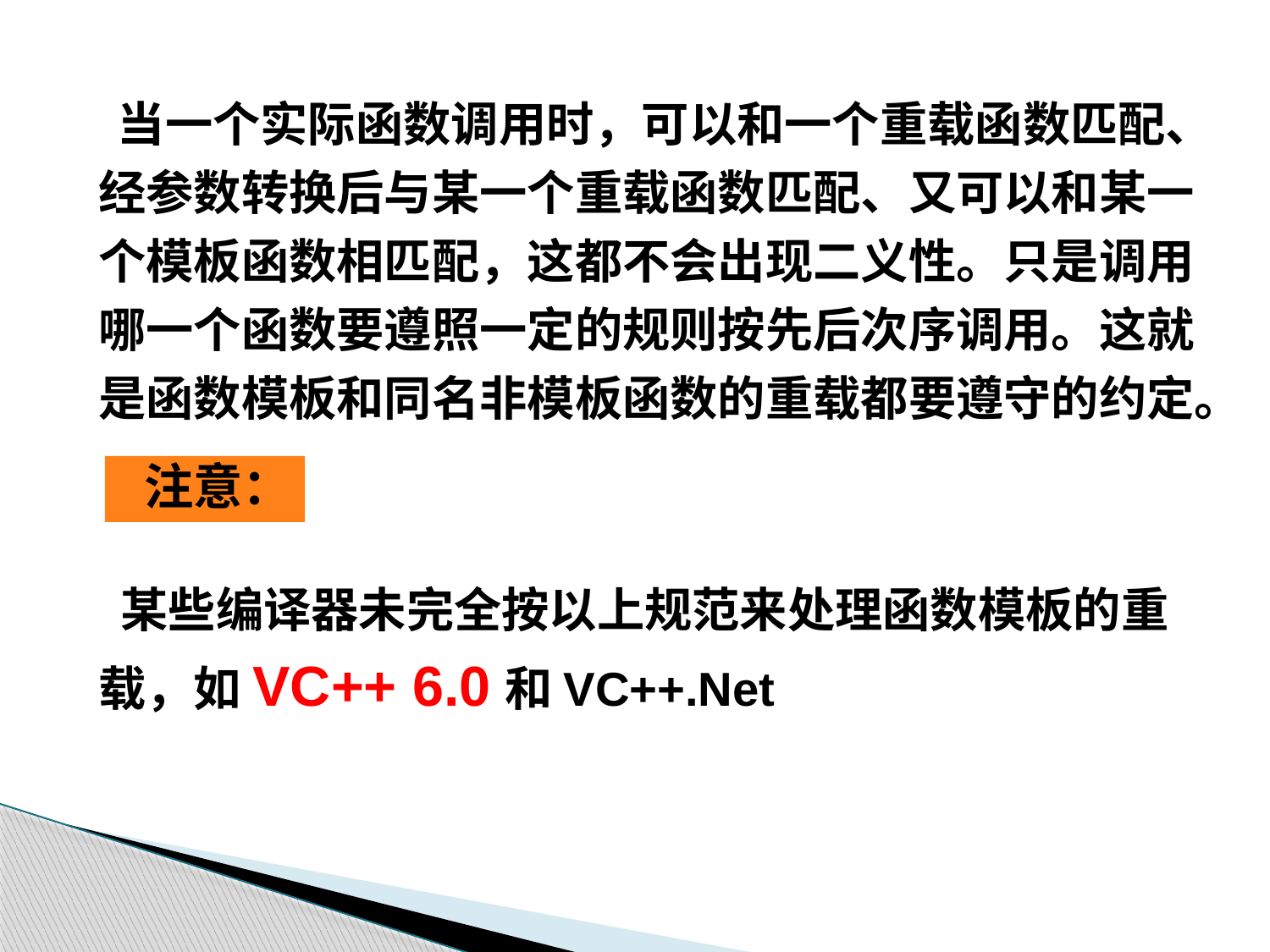

当一个实际函数调用时，可以和一个重载函数匹配、经参数转换后与某一个重载函数匹配、又可以和某一个模板函数相匹配，这都不会出现二义性。只是调用哪一个函数要遵照一定的规则按先后次序调用。这就是函数模板和同名非模板函数的重载都要遵守的约定。

     某些编译器未完全按以上规范来处理函数模板的重载，如VC++ 6.0和VC++.Net
注意：